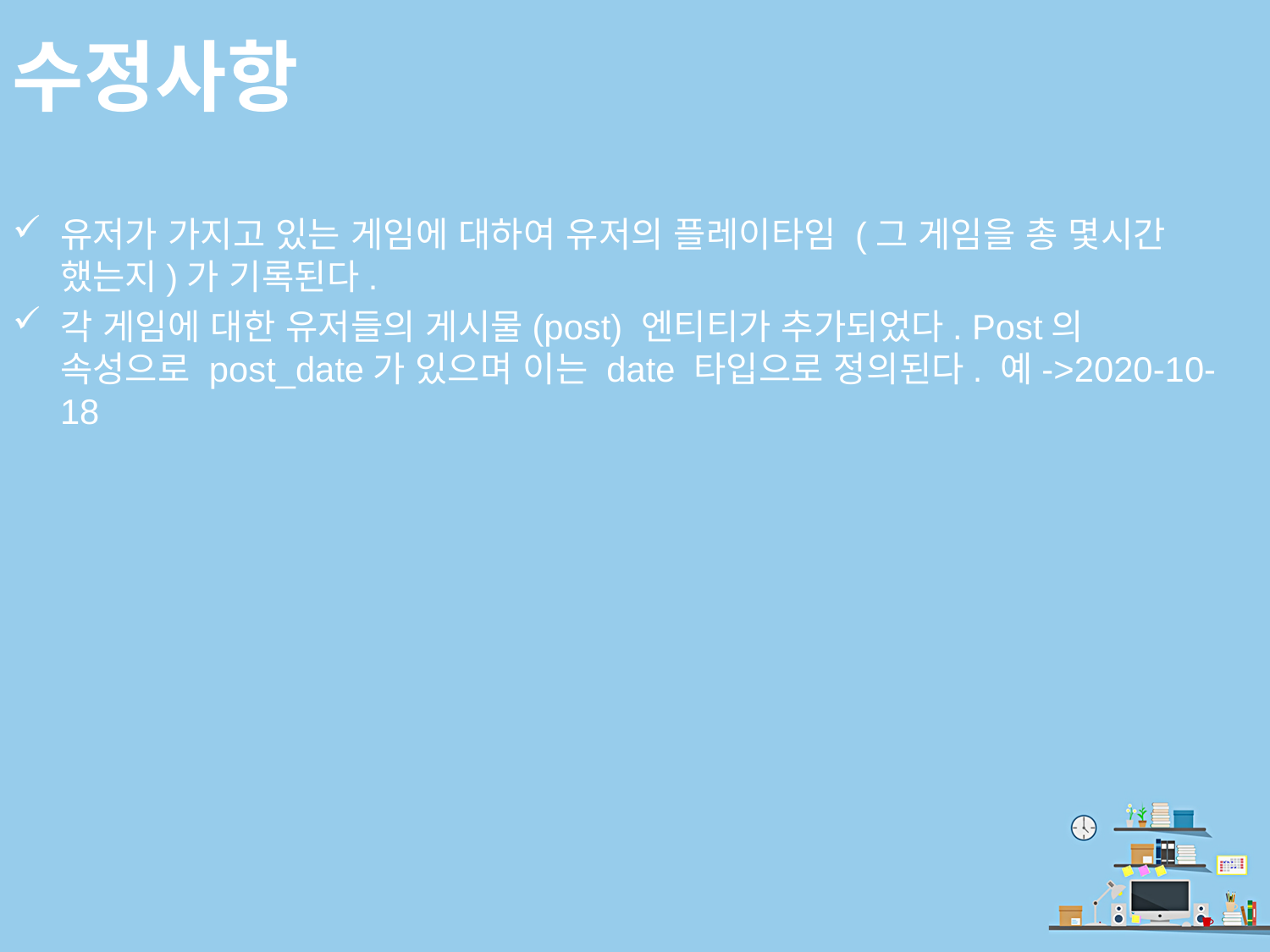

# 수정사항
유저가 가지고 있는 게임에 대하여 유저의 플레이타임 (그 게임을 총 몇시간 했는지)가 기록된다.
각 게임에 대한 유저들의 게시물(post) 엔티티가 추가되었다. Post의 속성으로 post_date가 있으며 이는 date 타입으로 정의된다. 예->2020-10-18